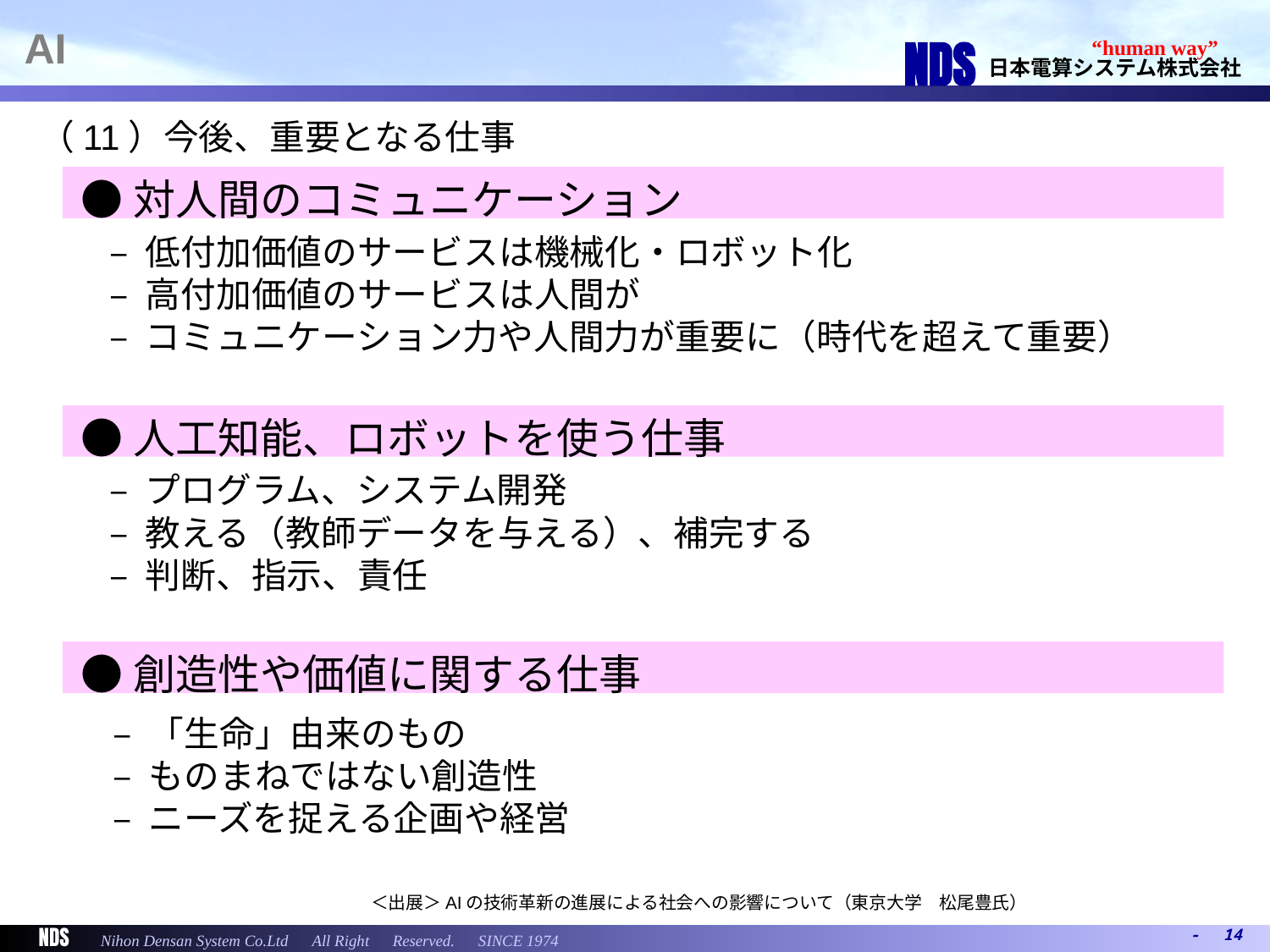

AI
（11）今後、重要となる仕事
●対人間のコミュニケーション
– 低付加価値のサービスは機械化・ロボット化
– 高付加価値のサービスは人間が
– コミュニケーション力や人間力が重要に（時代を超えて重要）
●人工知能、ロボットを使う仕事
– プログラム、システム開発
– 教える（教師データを与える）、補完する
– 判断、指示、責任
●創造性や価値に関する仕事
– 「生命」由来のもの
– ものまねではない創造性
– ニーズを捉える企画や経営
＜出展＞AIの技術革新の進展による社会への影響について（東京大学　松尾豊氏）